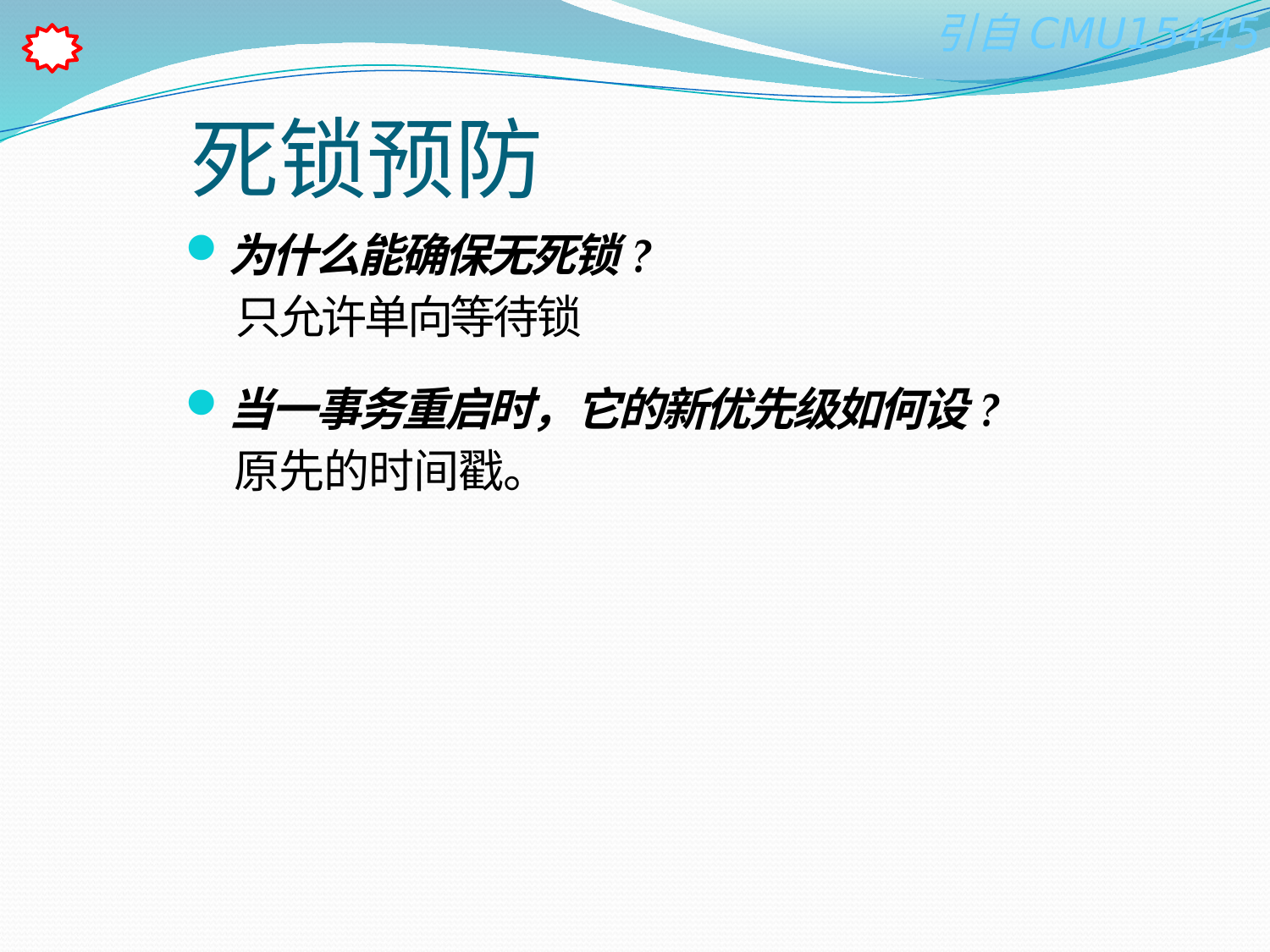

# 死锁预防
为什么能确保无死锁?
     只允许单向等待锁
当一事务重启时，它的新优先级如何设?
    原先的时间戳。